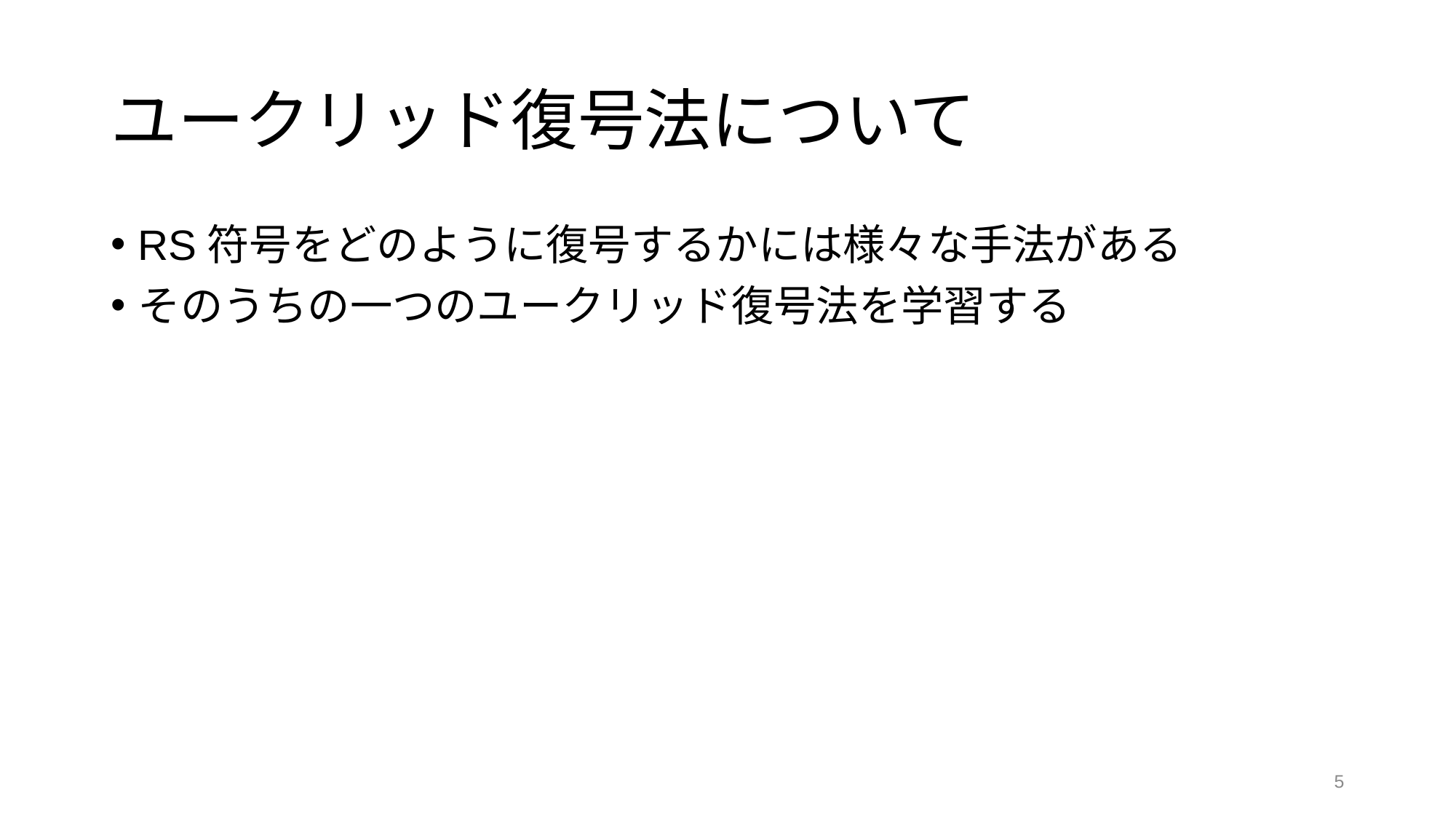

# ユークリッド復号法について
RS符号をどのように復号するかには様々な手法がある
そのうちの一つのユークリッド復号法を学習する
5